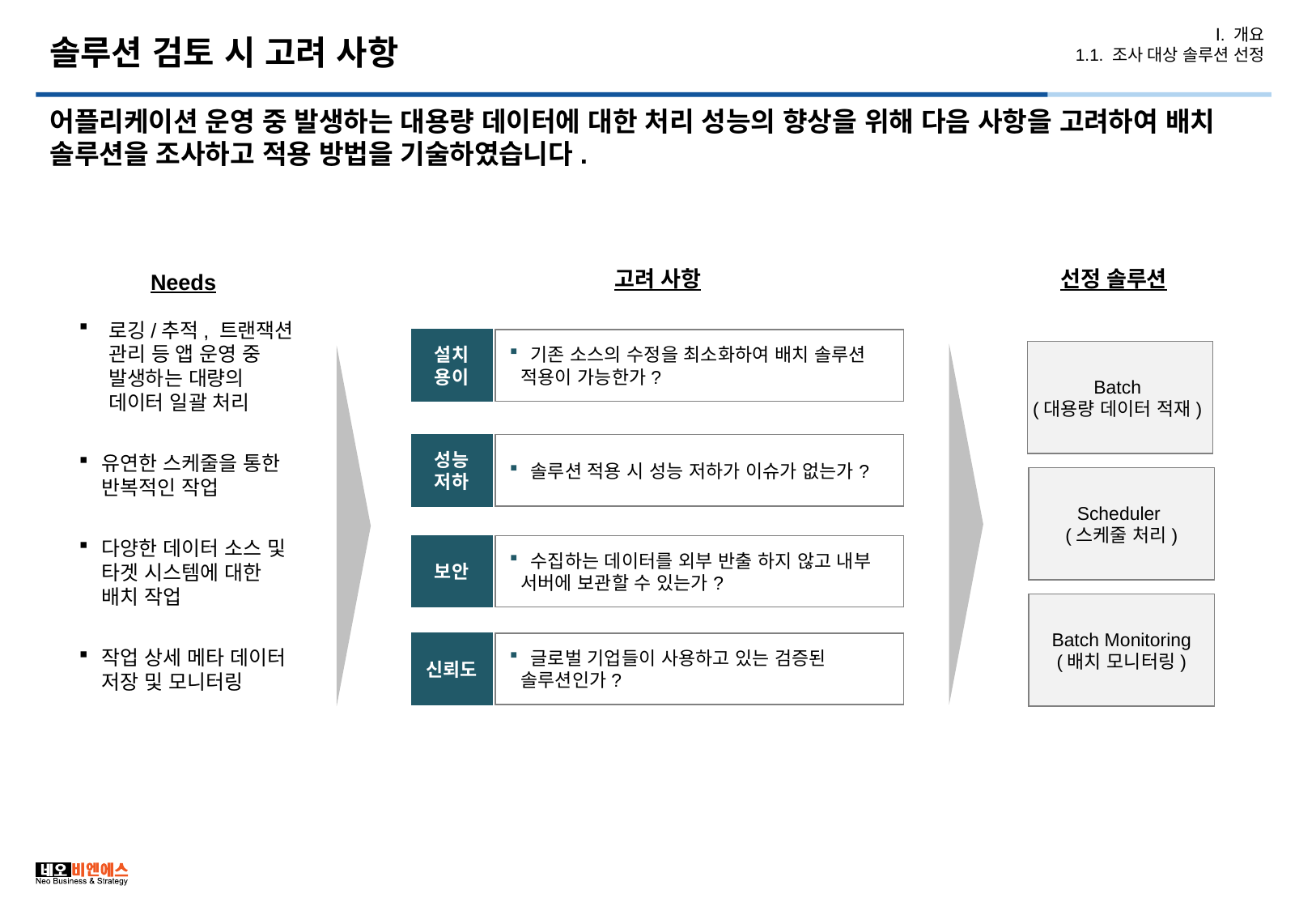

# 솔루션 검토 시 고려 사항
Ⅰ. 개요
1.1. 조사 대상 솔루션 선정
어플리케이션 운영 중 발생하는 대용량 데이터에 대한 처리 성능의 향상을 위해 다음 사항을 고려하여 배치 솔루션을 조사하고 적용 방법을 기술하였습니다.
고려 사항
선정 솔루션
Needs
로깅/추적, 트랜잭션 관리 등 앱 운영 중 발생하는 대량의 데이터 일괄 처리

유연한 스케줄을 통한 반복적인 작업

다양한 데이터 소스 및 타겟 시스템에 대한 배치 작업

작업 상세 메타 데이터 저장 및 모니터링

설치 용이
 기존 소스의 수정을 최소화하여 배치 솔루션 적용이 가능한가?
Batch
(대용량 데이터 적재)

성능 저하
 솔루션 적용 시 성능 저하가 이슈가 없는가?
Scheduler
(스케줄 처리)
보안
 수집하는 데이터를 외부 반출 하지 않고 내부 서버에 보관할 수 있는가?
Batch Monitoring
(배치 모니터링)
신뢰도
 글로벌 기업들이 사용하고 있는 검증된 솔루션인가?